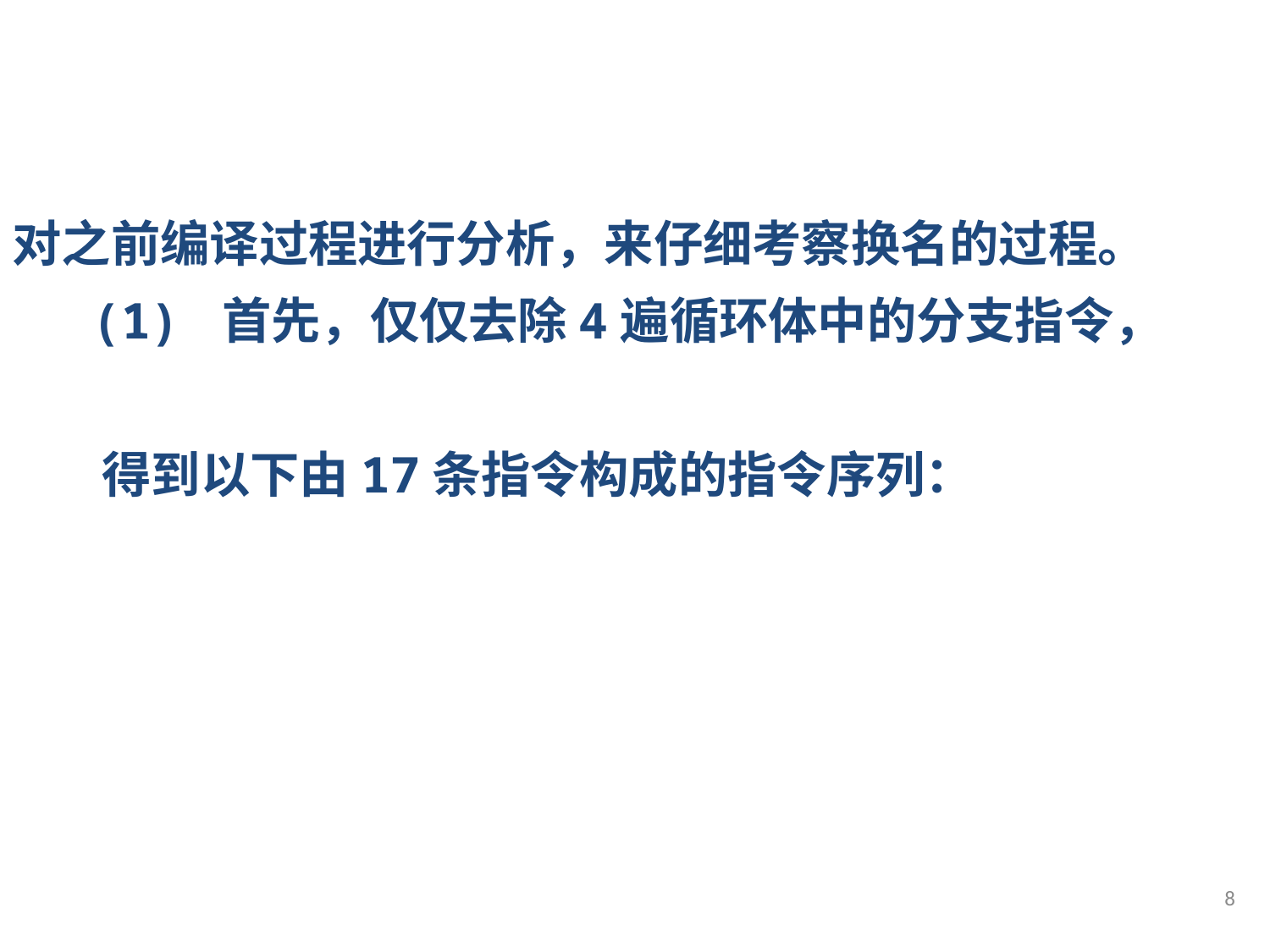

对之前编译过程进行分析，来仔细考察换名的过程。
      (1) 首先，仅仅去除4遍循环体中的分支指令，
        得到以下由17条指令构成的指令序列：
8